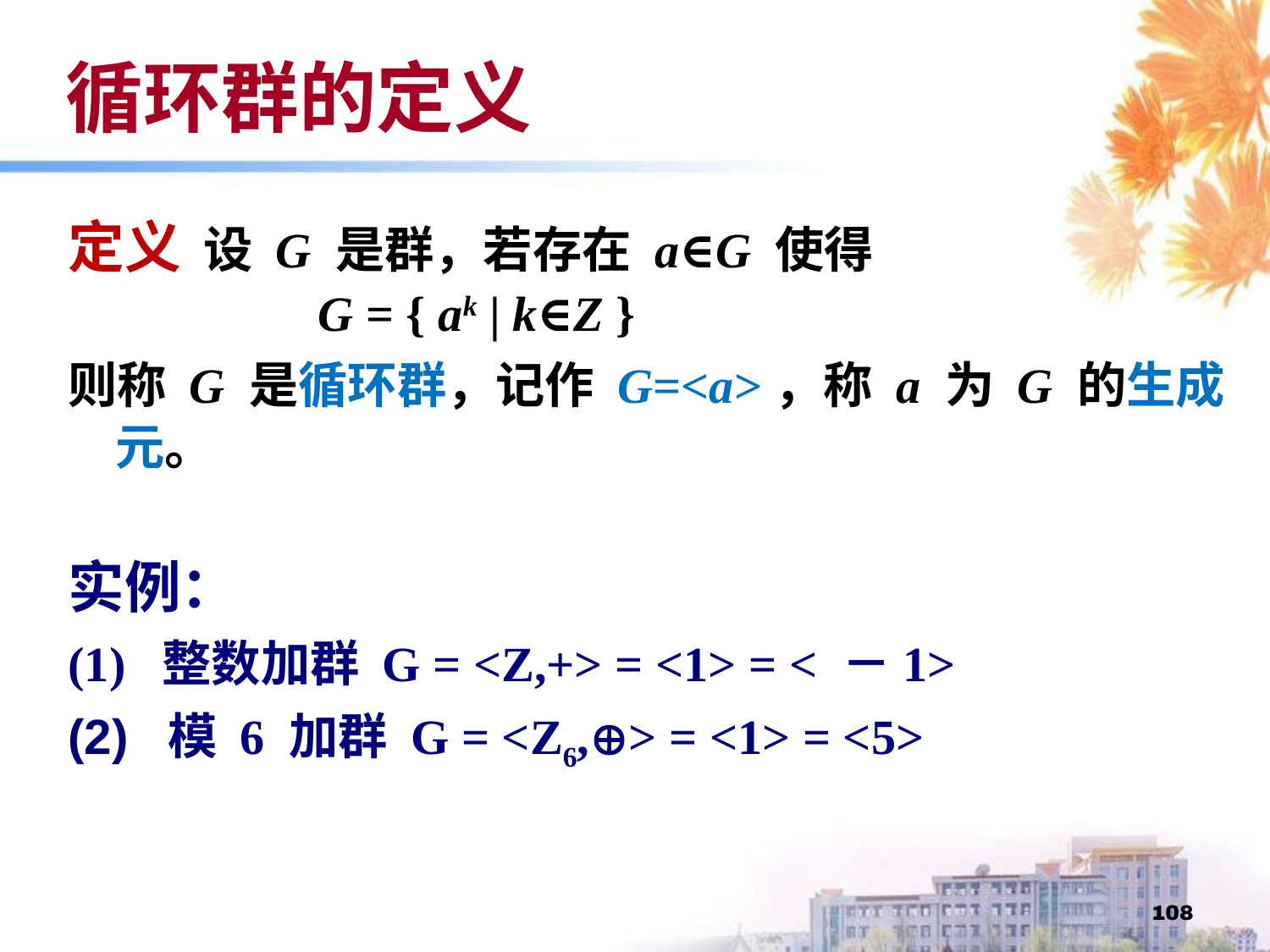

# 循环群的定义
定义  设 G 是群，若存在 a∈G 使得
                 G = { ak | k∈Z }
则称 G 是循环群，记作 G=<a>，称 a 为 G 的生成元。
实例：
(1)  整数加群 G = <Z,+> = <1> = < －1>
(2)  模 6 加群 G = <Z6,⊕> = <1> = <5>
108